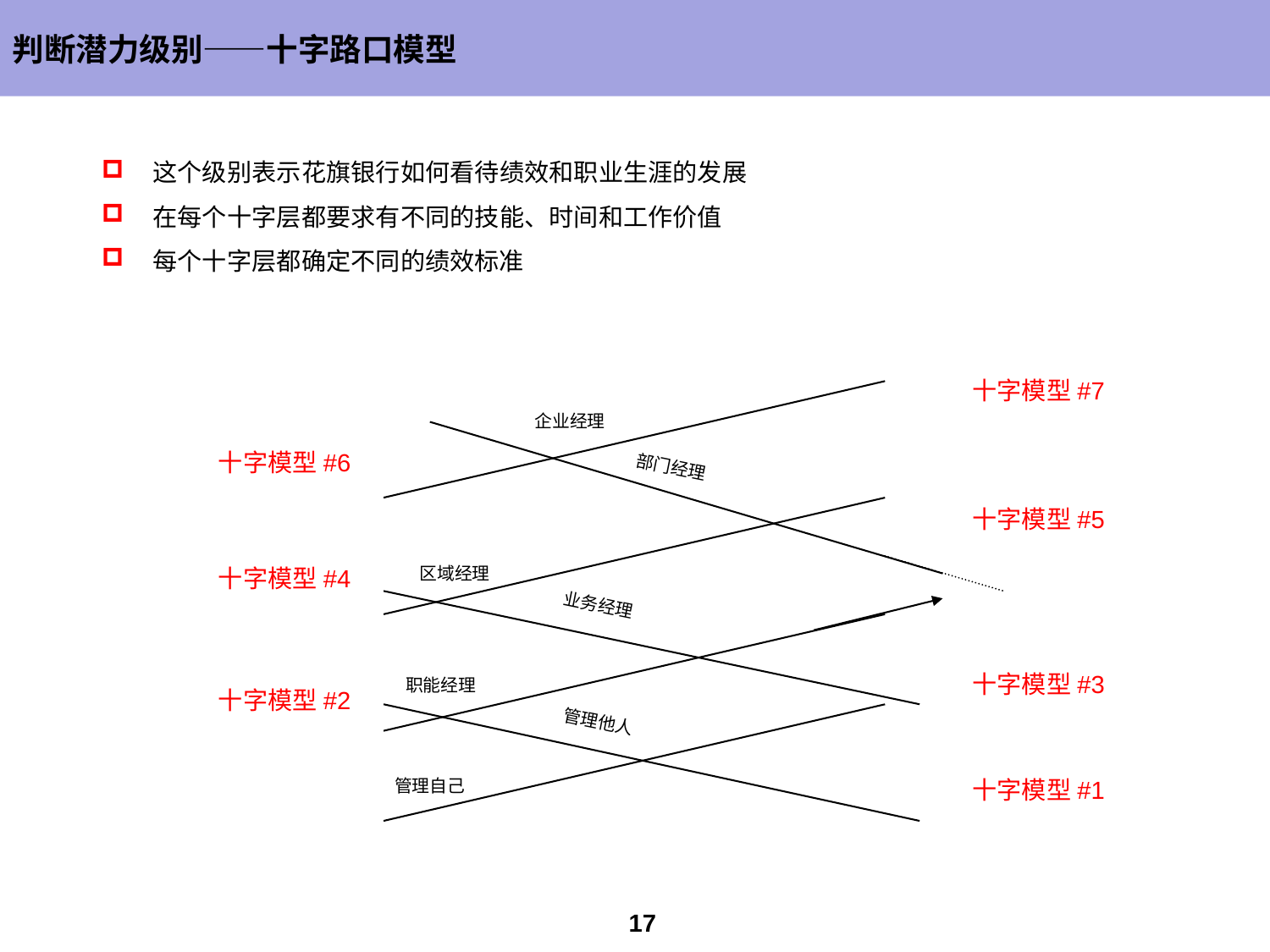

判断潜力级别——十字路口模型
 这个级别表示花旗银行如何看待绩效和职业生涯的发展
 在每个十字层都要求有不同的技能、时间和工作价值
 每个十字层都确定不同的绩效标准
十字模型#7

企业经理

十字模型#6
部门经理

十字模型#5
区域经理

十字模型#4
业务经理

十字模型#3
职能经理
十字模型#2

管理他人
管理自己
十字模型#1